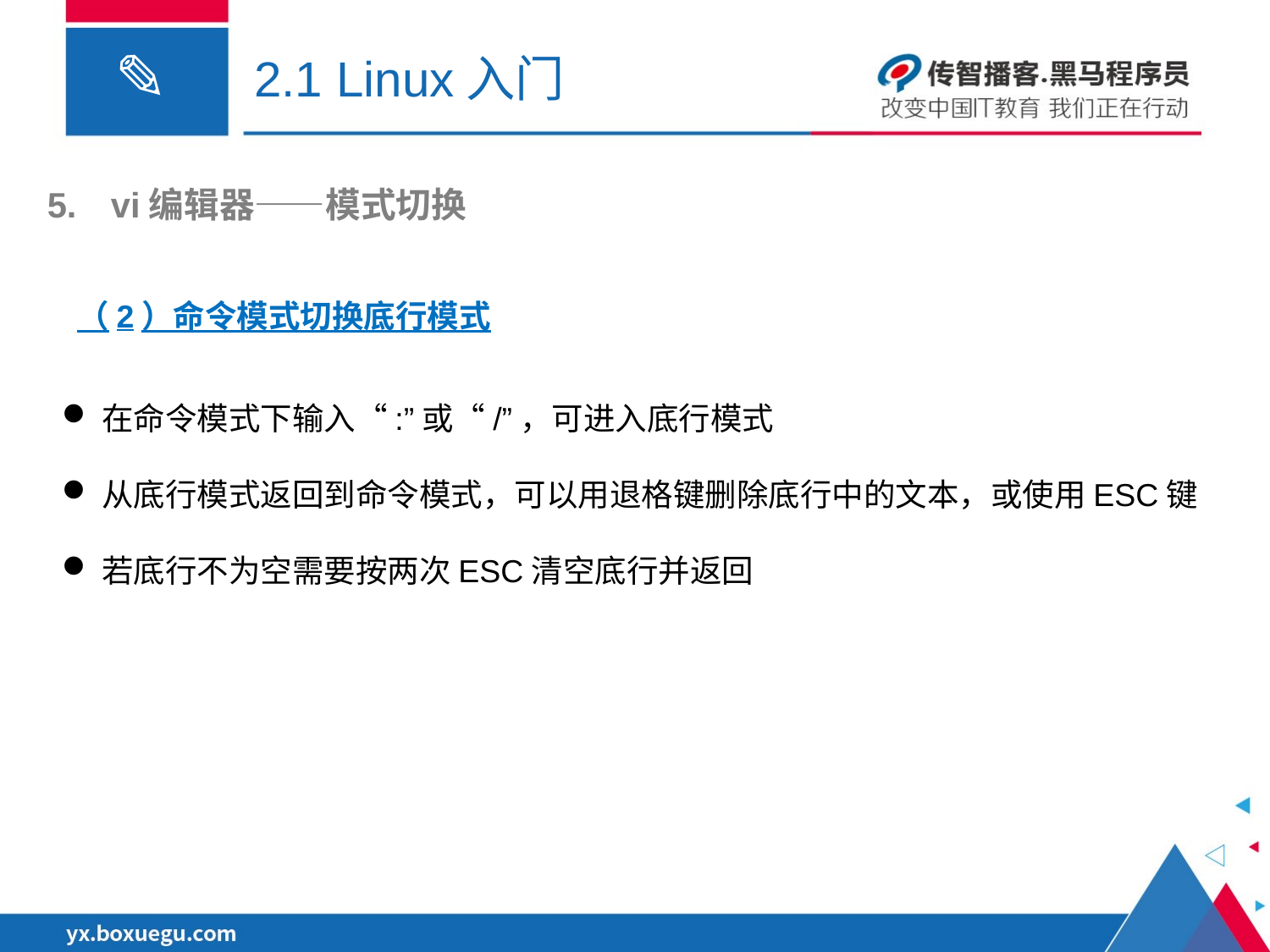

# 2.1 Linux入门
vi编辑器——模式切换
（2）命令模式切换底行模式
在命令模式下输入“:”或“/”，可进入底行模式
从底行模式返回到命令模式，可以用退格键删除底行中的文本，或使用ESC键
若底行不为空需要按两次ESC清空底行并返回